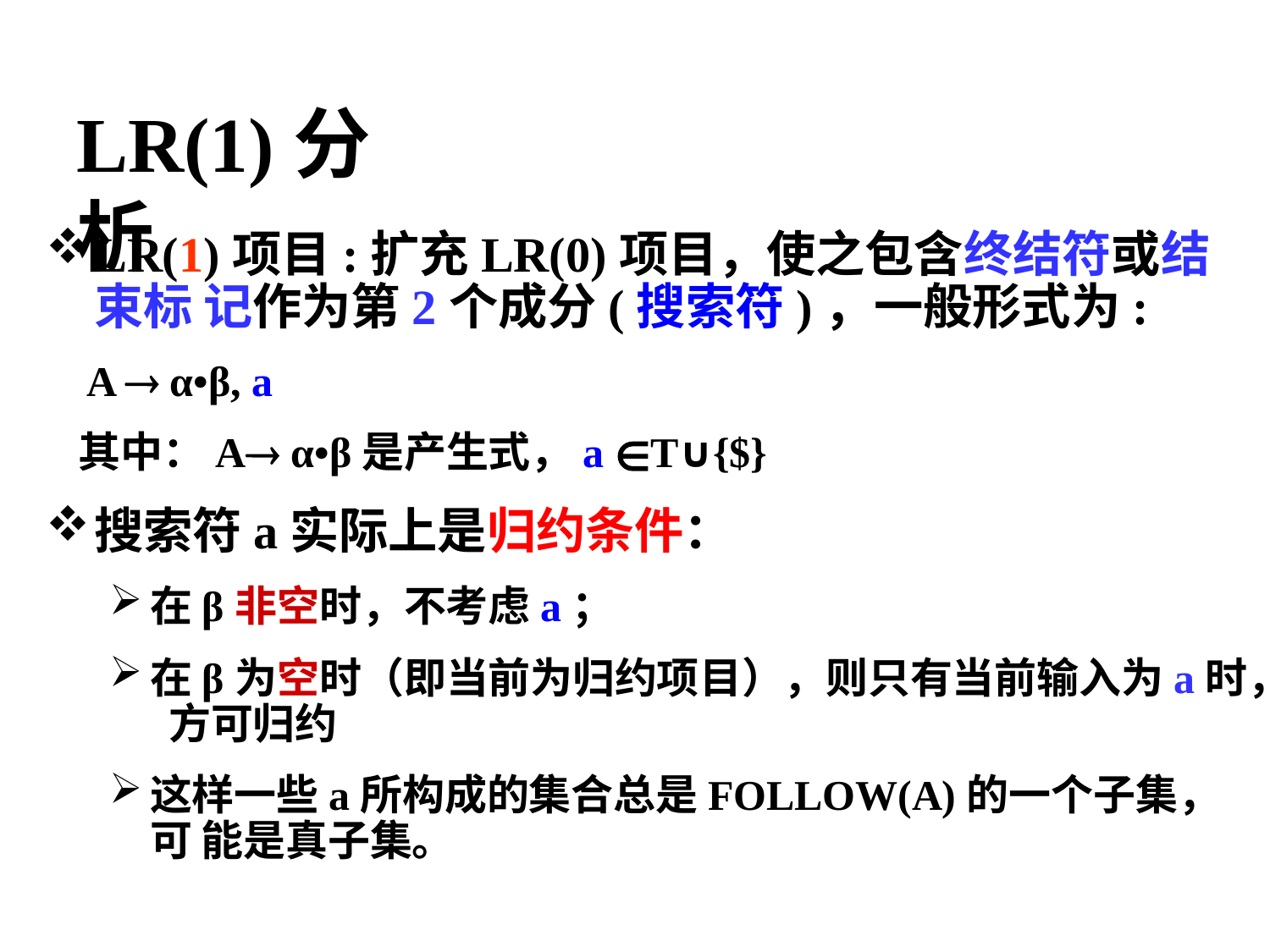

# LR(1)分析
LR(1)项目:扩充LR(0)项目，使之包含终结符或结束标 记作为第2个成分(搜索符)，一般形式为:
A → α•β, a
其中：A→ α•β是产生式，a ∊T∪{$}
搜索符a实际上是归约条件：
在β非空时，不考虑a；
在β为空时（即当前为归约项目），则只有当前输入为a时，  方可归约
这样一些a所构成的集合总是FOLLOW(A)的一个子集，可 能是真子集。